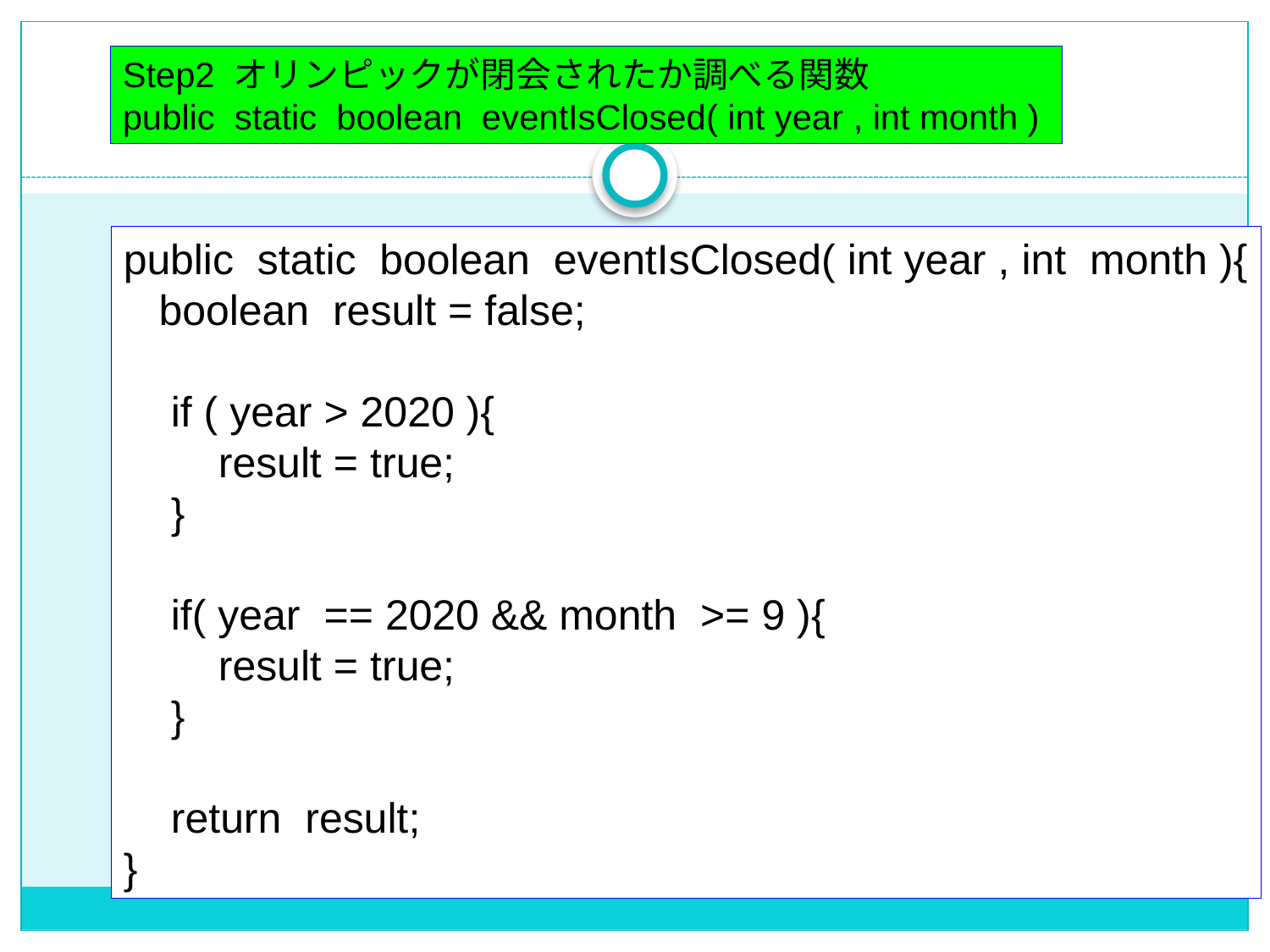

Step2 オリンピックが閉会されたか調べる関数
public  static  boolean  eventIsClosed( int year , int month )
public  static  boolean  eventIsClosed( int year , int  month ){
   boolean  result = false;

    if ( year > 2020 ){
        result = true;
    }

    if( year  == 2020 && month  >= 9 ){
        result = true;
    }

    return  result;
}